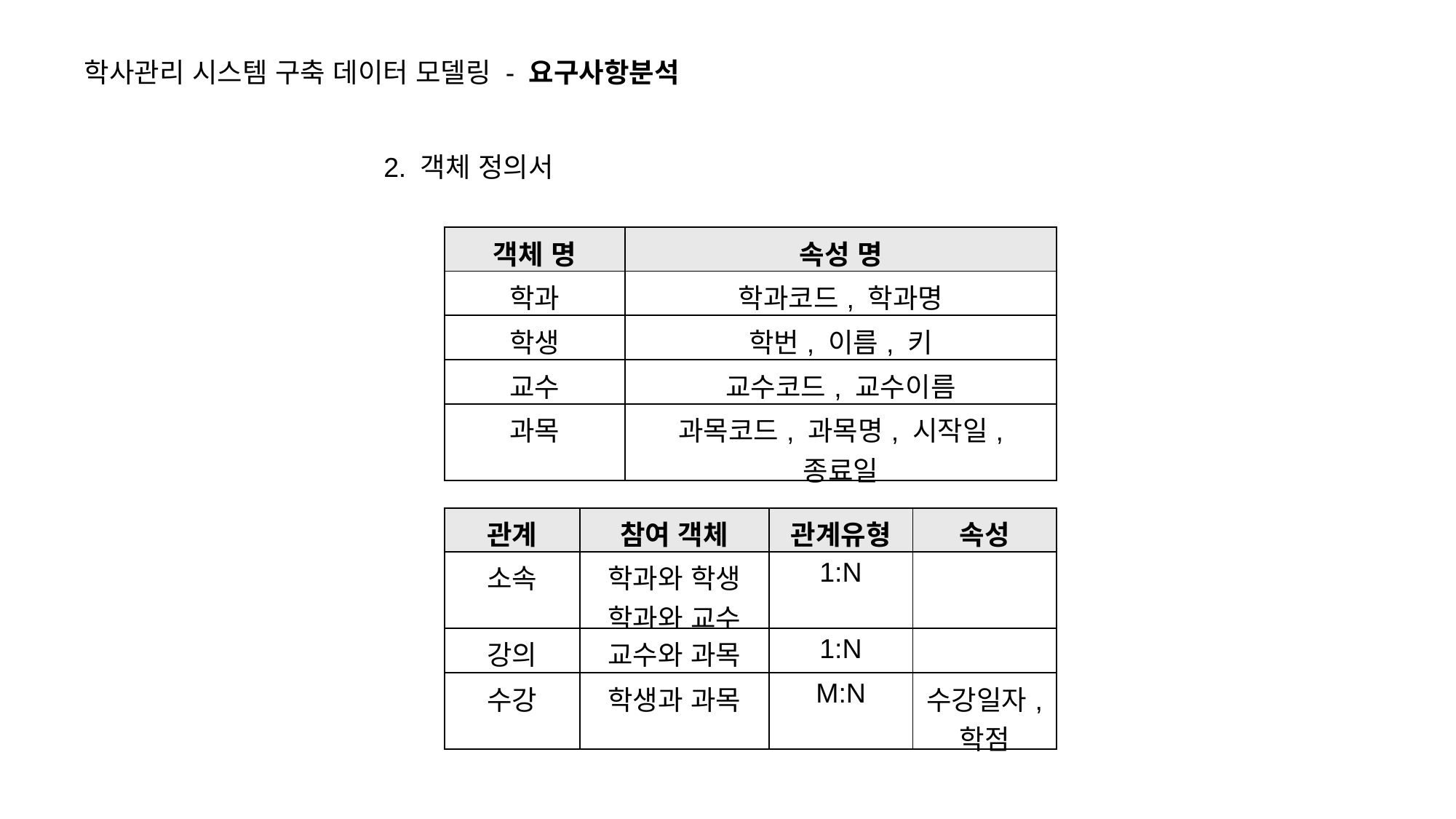

학사관리 시스템 구축 데이터 모델링 - 요구사항분석
2. 객체 정의서
| 객체 명 | 속성 명 |
| --- | --- |
| 학과 | 학과코드, 학과명 |
| 학생 | 학번, 이름, 키 |
| 교수 | 교수코드, 교수이름 |
| 과목 | 과목코드, 과목명, 시작일, 종료일 |
| 관계 | 참여 객체 | 관계유형 | 속성 |
| --- | --- | --- | --- |
| 소속 | 학과와 학생 학과와 교수 | 1:N |  |
| 강의 | 교수와 과목 | 1:N |  |
| 수강 | 학생과 과목 | M:N | 수강일자, 학점 |